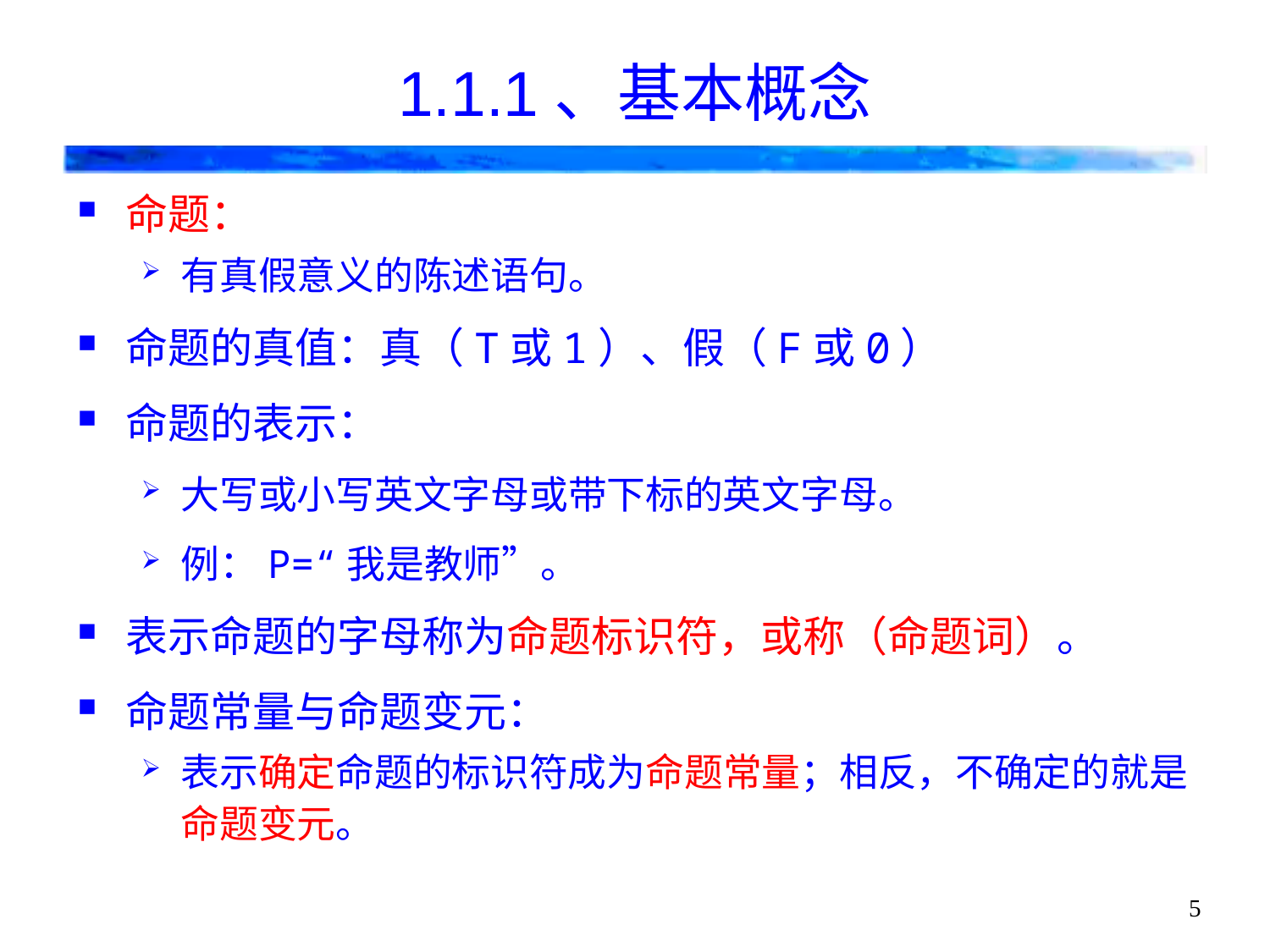

# 1.1.1、基本概念
命题：
有真假意义的陈述语句。
命题的真值：真（T或1）、假（F或0）
命题的表示：
大写或小写英文字母或带下标的英文字母。
例：P=“我是教师”。
表示命题的字母称为命题标识符，或称（命题词）。
命题常量与命题变元：
表示确定命题的标识符成为命题常量；相反，不确定的就是命题变元。
5